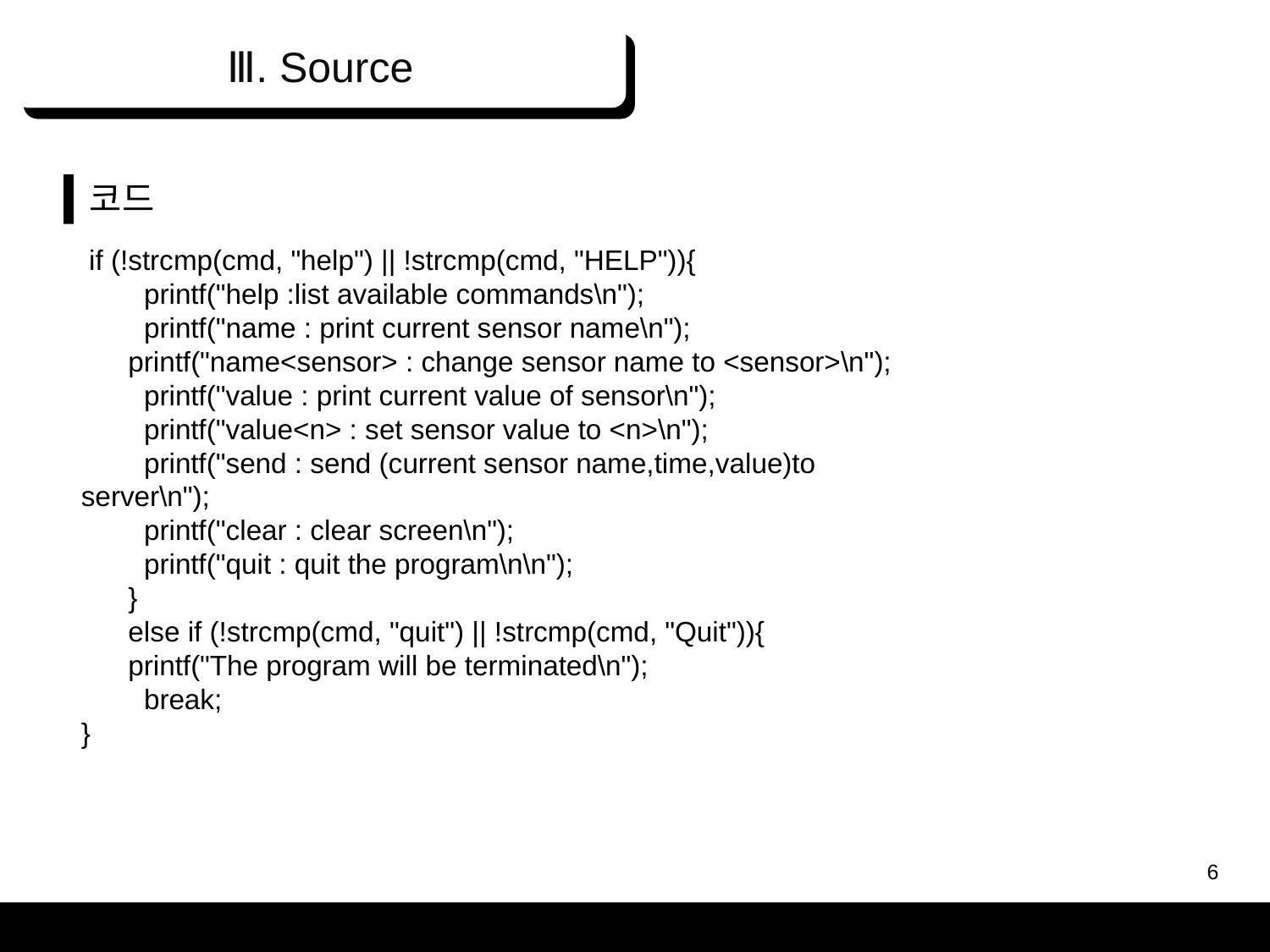

Ⅲ. Source

코드

 if (!strcmp(cmd, "help") || !strcmp(cmd, "HELP")){
        printf("help :list available commands\n");
        printf("name : print current sensor name\n");
      printf("name<sensor> : change sensor name to <sensor>\n");
        printf("value : print current value of sensor\n");
        printf("value<n> : set sensor value to <n>\n");
        printf("send : send (current sensor name,time,value)to server\n");
        printf("clear : clear screen\n");
        printf("quit : quit the program\n\n");
      }
      else if (!strcmp(cmd, "quit") || !strcmp(cmd, "Quit")){
      printf("The program will be terminated\n");
        break;
}

6